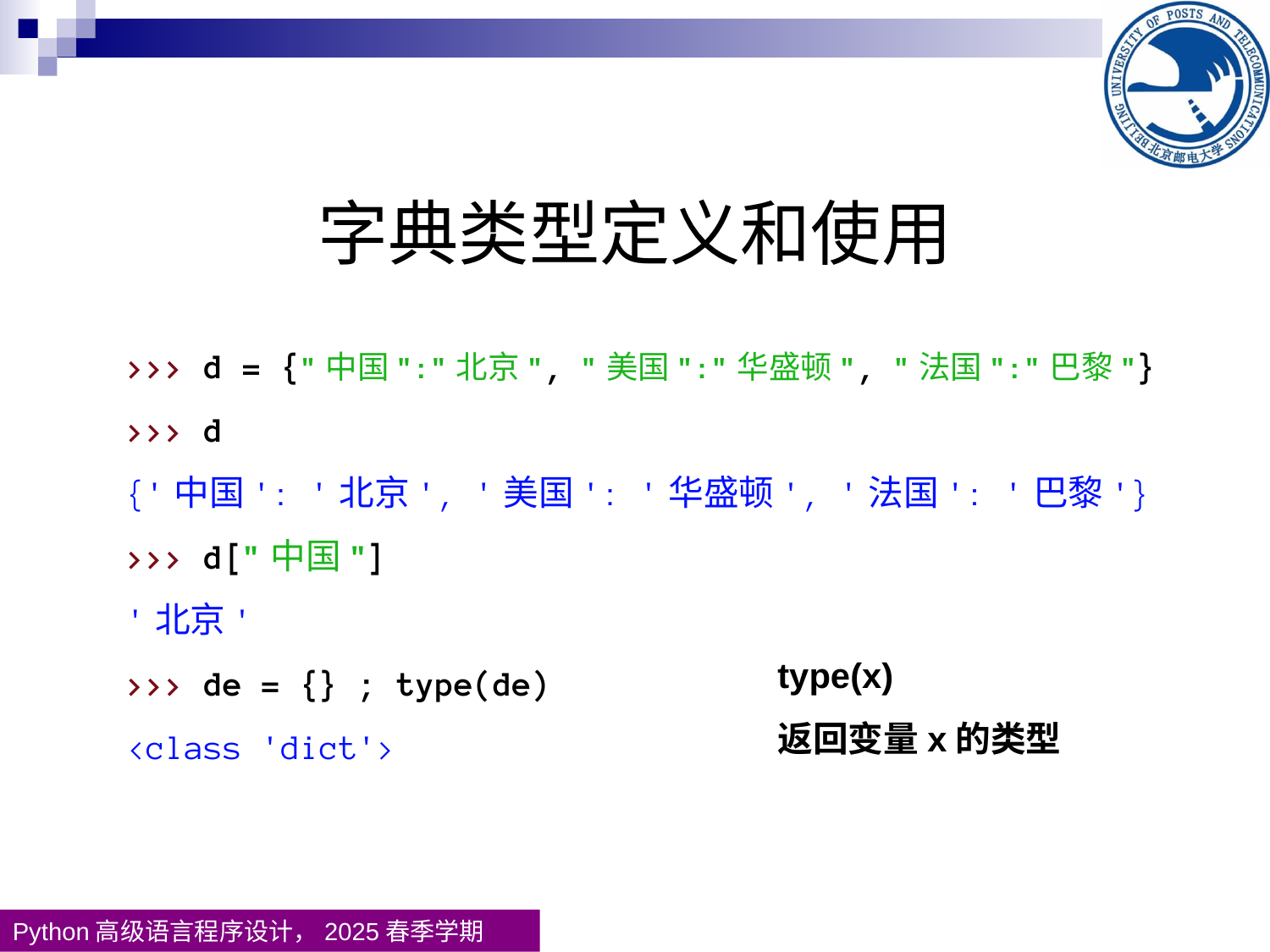

字典类型定义和使用
>>> d = {"中国":"北京", "美国":"华盛顿", "法国":"巴黎"}
>>> d
{'中国': '北京', '美国': '华盛顿', '法国': '巴黎'}
>>> d["中国"]
'北京'
>>> de = {} ; type(de)
<class 'dict'>
type(x)
返回变量x的类型